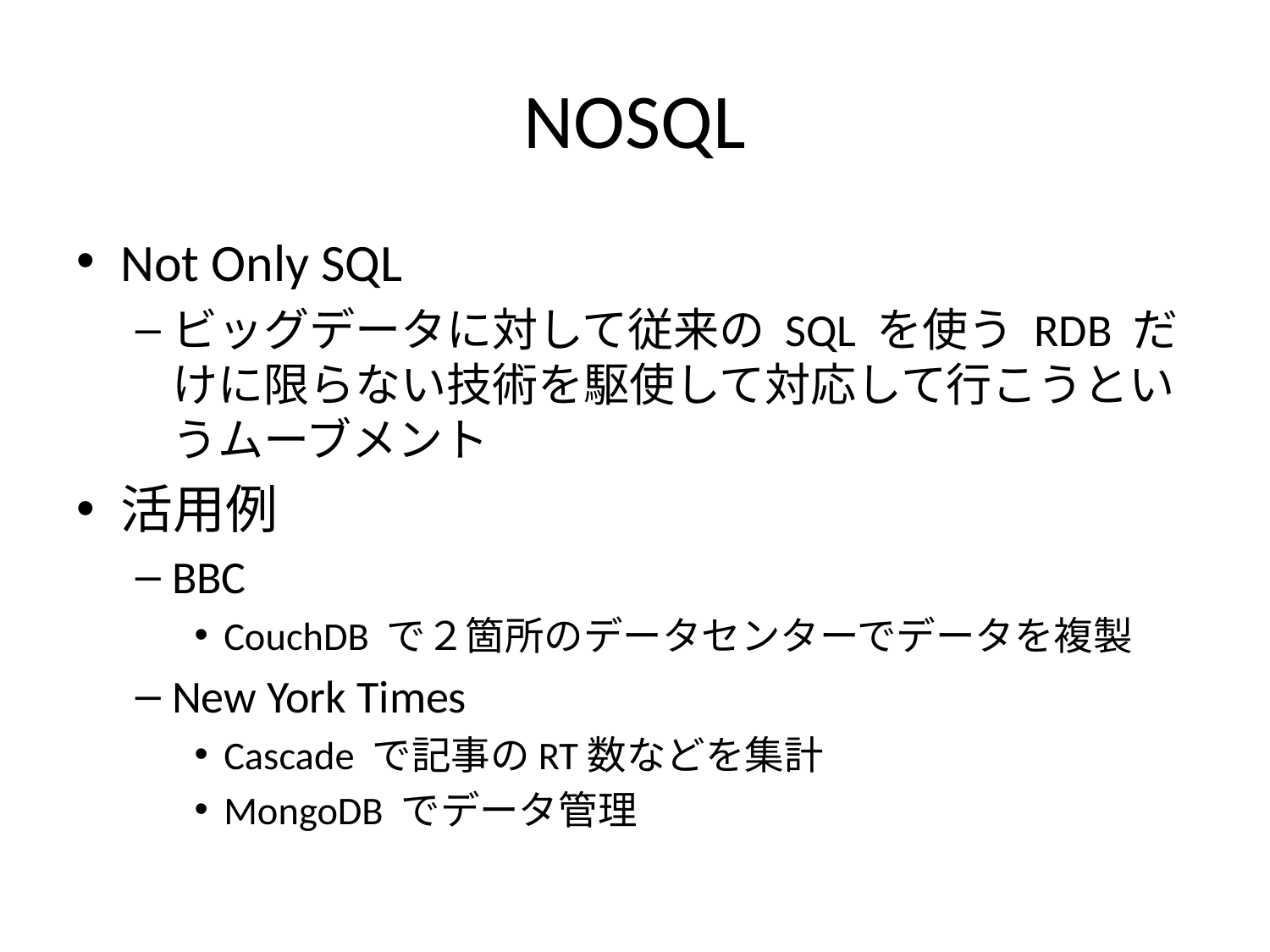

# NOSQL
Not Only SQL
ビッグデータに対して従来の SQL を使う RDB だけに限らない技術を駆使して対応して行こうというムーブメント
活用例
BBC
CouchDB で２箇所のデータセンターでデータを複製
New York Times
Cascade で記事のRT数などを集計
MongoDB でデータ管理